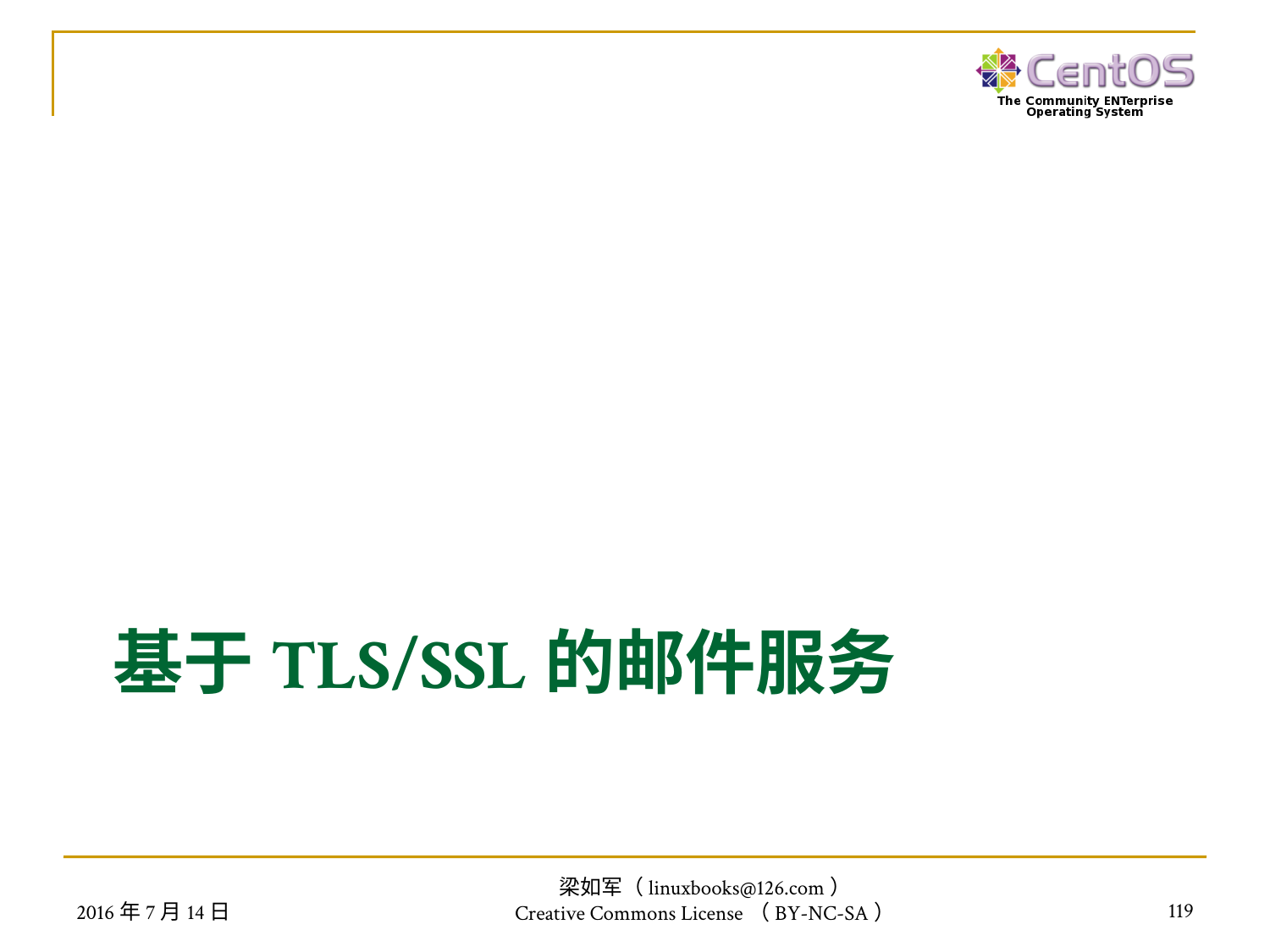

# 基于TLS/SSL的邮件服务
2016年7月14日
119
梁如军（linuxbooks@126.com）
Creative Commons License（BY-NC-SA）